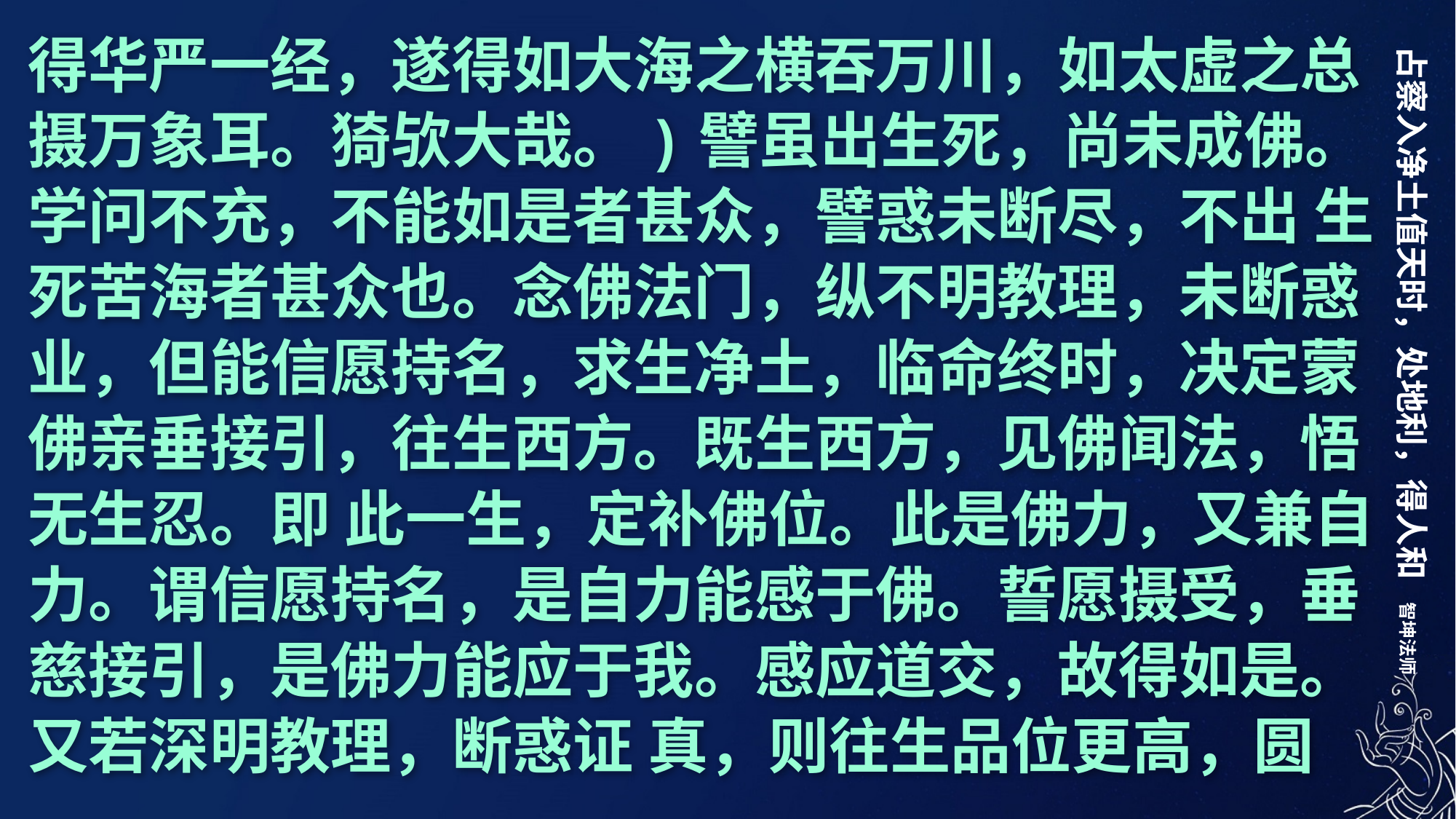

得华严一经，遂得如大海之横吞万川，如太虚之总摄万象耳。猗欤大哉。)譬虽出生死，尚未成佛。学问不充，不能如是者甚众，譬惑未断尽，不出 生死苦海者甚众也。念佛法门，纵不明教理，未断惑业，但能信愿持名，求生净土，临命终时，决定蒙佛亲垂接引，往生西方。既生西方，见佛闻法，悟无生忍。即 此一生，定补佛位。此是佛力，又兼自力。谓信愿持名，是自力能感于佛。誓愿摄受，垂慈接引，是佛力能应于我。感应道交，故得如是。又若深明教理，断惑证 真，则往生品位更高，圆